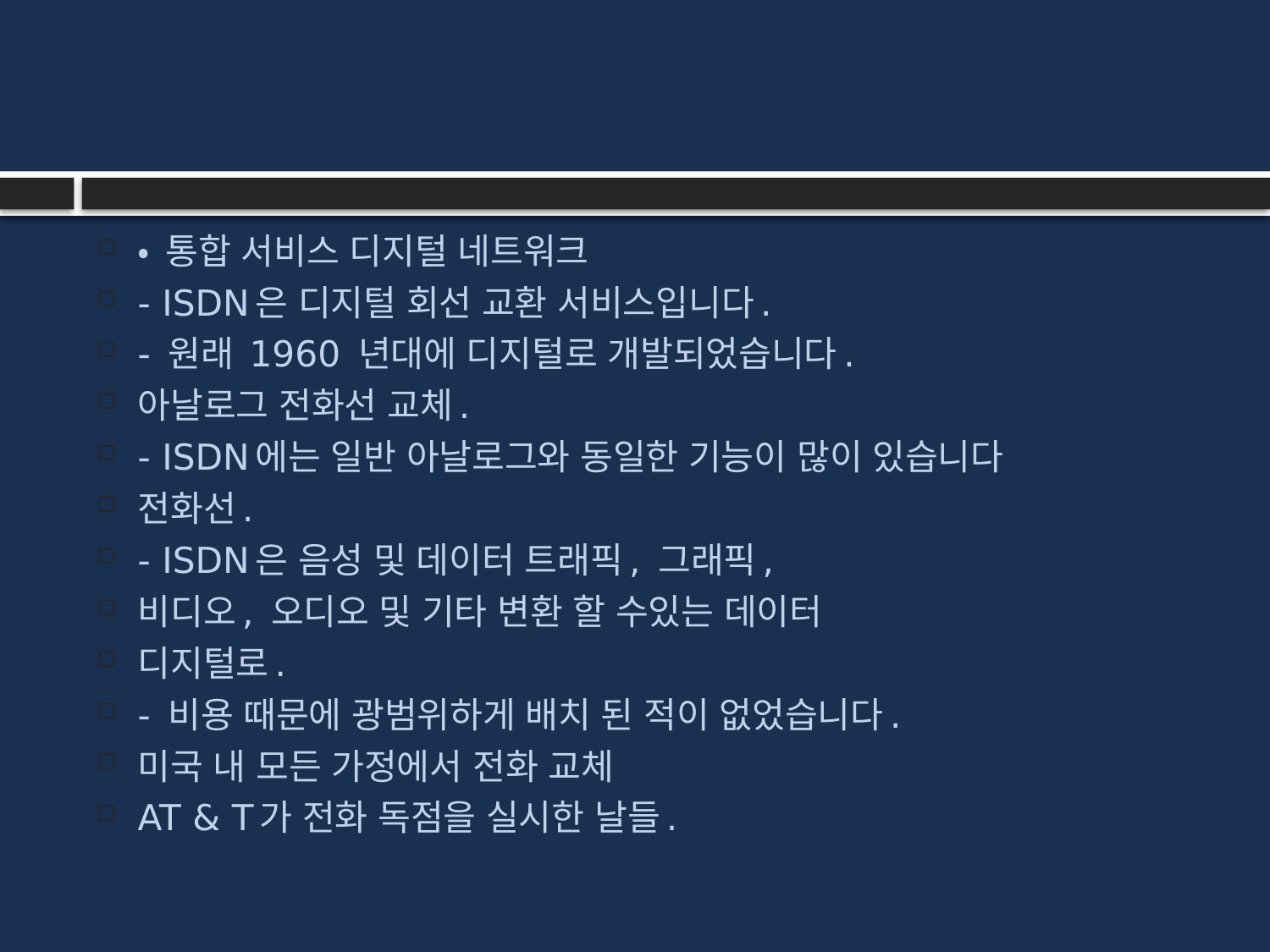

#
• 통합 서비스 디지털 네트워크
- ISDN은 디지털 회선 교환 서비스입니다.
- 원래 1960 년대에 디지털로 개발되었습니다.
아날로그 전화선 교체.
- ISDN에는 일반 아날로그와 동일한 기능이 많이 있습니다
전화선.
- ISDN은 음성 및 데이터 트래픽, 그래픽,
비디오, 오디오 및 기타 변환 할 수있는 데이터
디지털로.
- 비용 때문에 광범위하게 배치 된 적이 없었습니다.
미국 내 모든 가정에서 전화 교체
AT & T가 전화 독점을 실시한 날들.